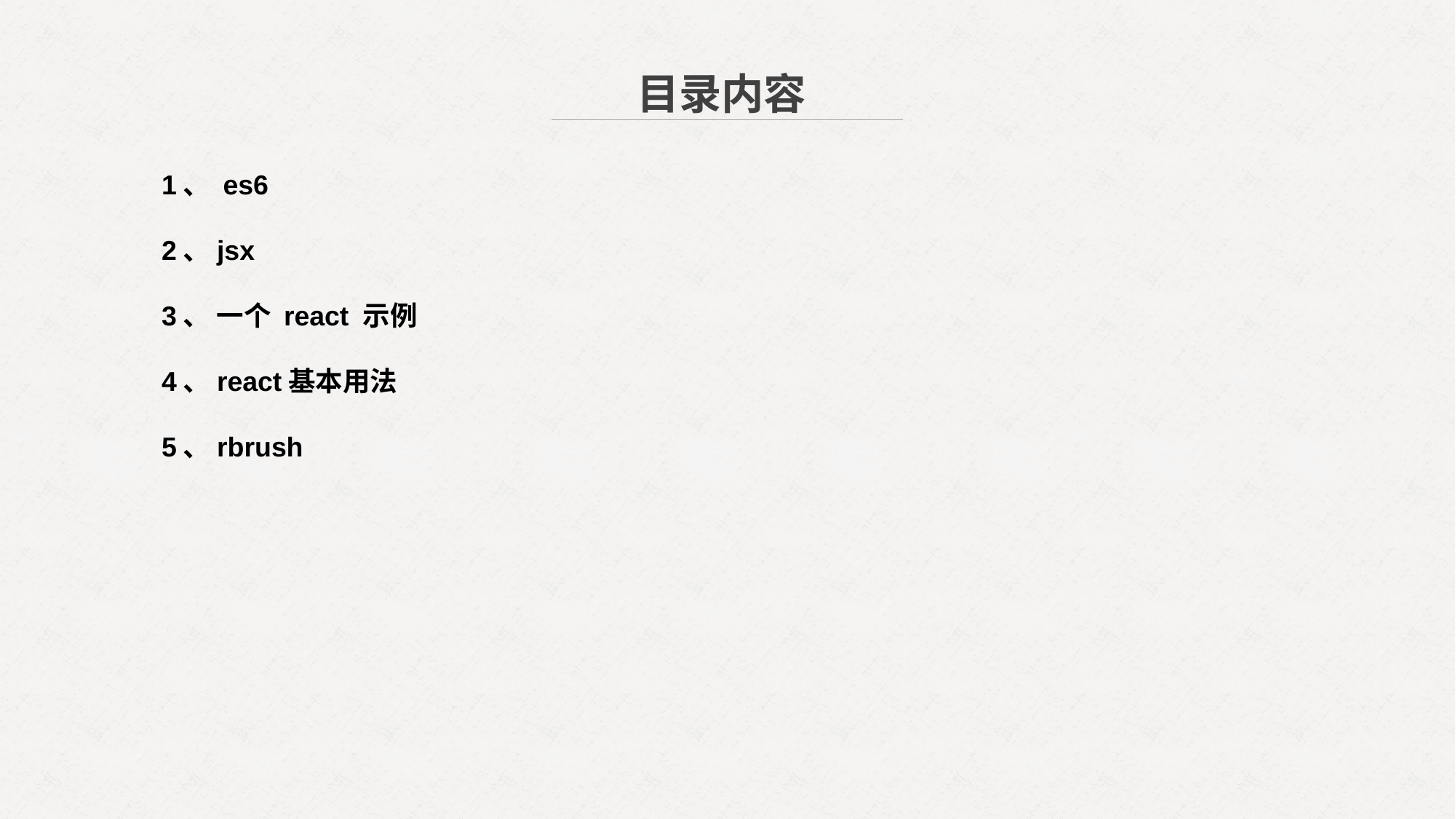

目录内容
1、 es6

2、jsx

3、 一个 react 示例

4、react基本用法

5、rbrush